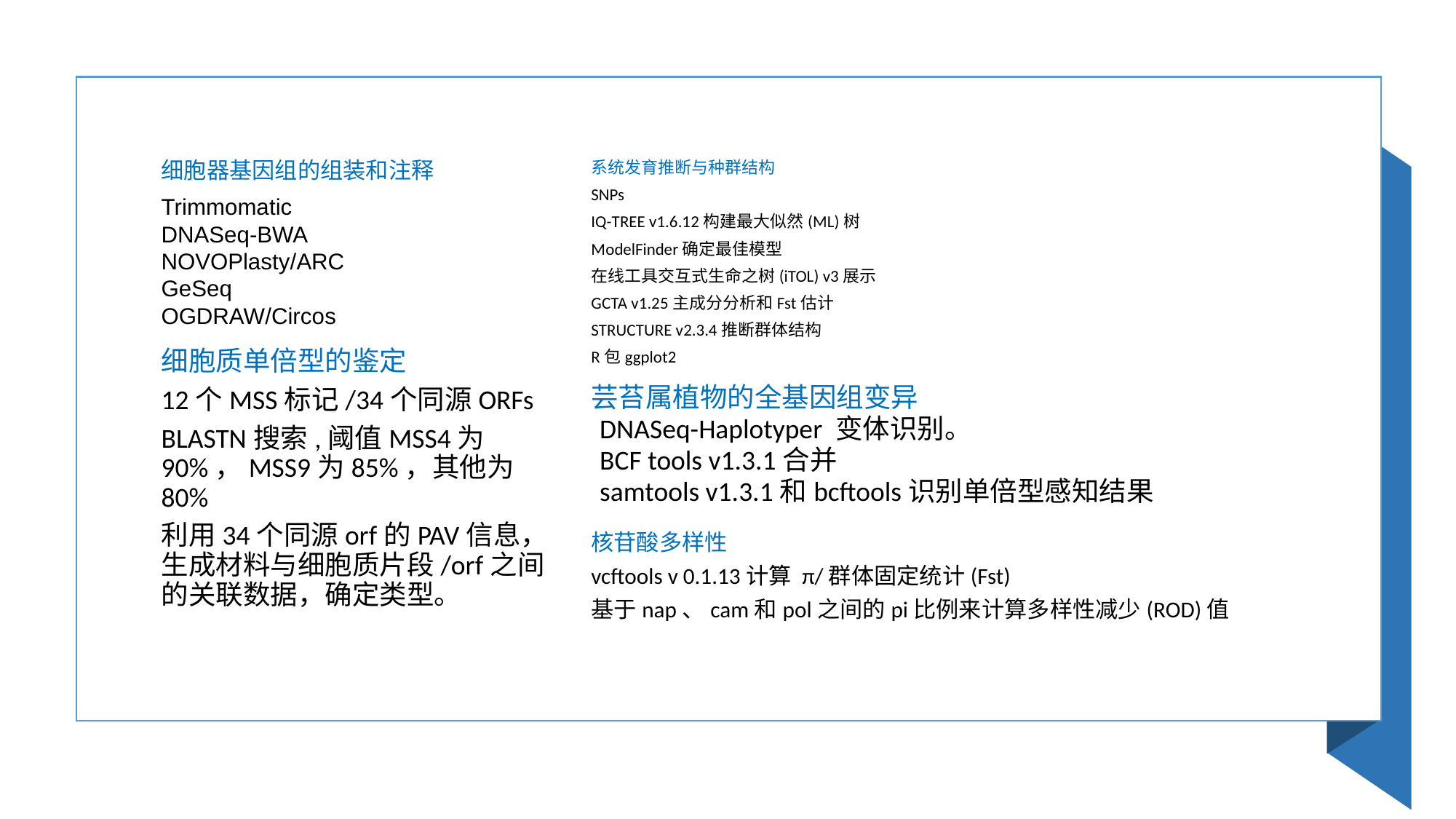

细胞器基因组的组装和注释
Trimmomatic
DNASeq-BWA
NOVOPlasty/ARC
GeSeq
OGDRAW/Circos

系统发育推断与种群结构
SNPs
IQ-TREE v1.6.12构建最大似然(ML)树
ModelFinder确定最佳模型
在线工具交互式生命之树(iTOL) v3展示
GCTA v1.25主成分分析和Fst估计
STRUCTURE v2.3.4推断群体结构
R包ggplot2
细胞质单倍型的鉴定
12个MSS标记/34个同源ORFs
BLASTN搜索,阈值MSS4为90%，MSS9为85%，其他为80%
利用34个同源orf的PAV信息，生成材料与细胞质片段/orf之间的关联数据，确定类型。
芸苔属植物的全基因组变异
DNASeq-Haplotyper 变体识别。
BCF tools v1.3.1合并
samtools v1.3.1和bcftools识别单倍型感知结果
核苷酸多样性
vcftools v 0.1.13计算 π/群体固定统计(Fst)
基于nap、cam和pol之间的pi比例来计算多样性减少(ROD)值